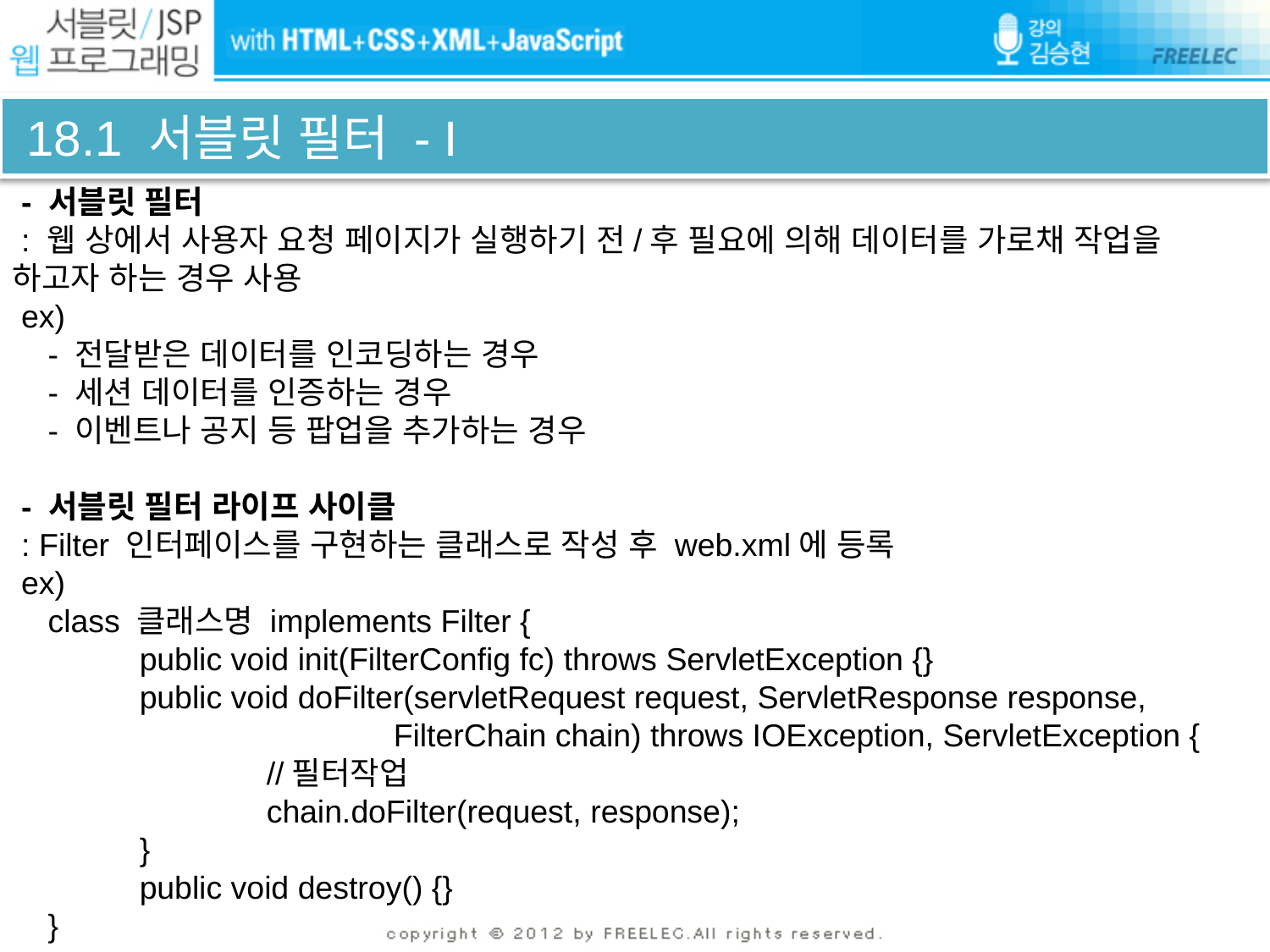

# 18.1 서블릿 필터 - I
 - 서블릿 필터
 : 웹 상에서 사용자 요청 페이지가 실행하기 전/후 필요에 의해 데이터를 가로채 작업을 하고자 하는 경우 사용
 ex)
    - 전달받은 데이터를 인코딩하는 경우
    - 세션 데이터를 인증하는 경우
    - 이벤트나 공지 등 팝업을 추가하는 경우

 - 서블릿 필터 라이프 사이클
 : Filter 인터페이스를 구현하는 클래스로 작성 후 web.xml에 등록
 ex)
    class 클래스명 implements Filter {
	public void init(FilterConfig fc) throws ServletException {}
	public void doFilter(servletRequest request, ServletResponse response, 			FilterChain chain) throws IOException, ServletException {
		//필터작업
		chain.doFilter(request, response);
	}
	public void destroy() {}
    }